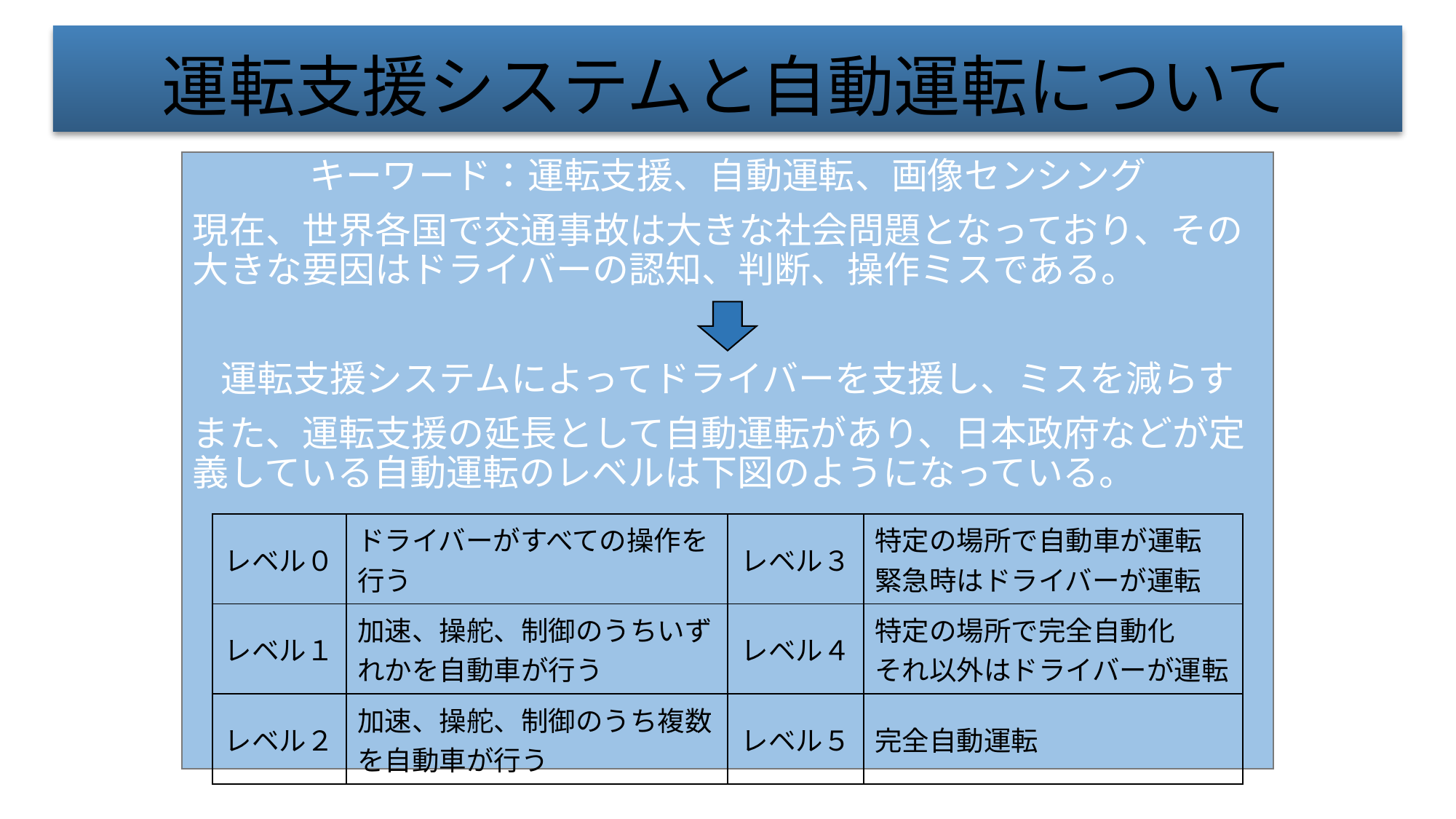

# 運転支援システムと自動運転について
キーワード：運転支援、自動運転、画像センシング
現在、世界各国で交通事故は大きな社会問題となっており、その大きな要因はドライバーの認知、判断、操作ミスである。

運転支援システムによってドライバーを支援し、ミスを減らす
また、運転支援の延長として自動運転があり、日本政府などが定義している自動運転のレベルは下図のようになっている。

| レベル０ | ドライバーがすべての操作を行う | レベル３ | 特定の場所で自動車が運転 緊急時はドライバーが運転 |
| --- | --- | --- | --- |
| レベル１ | 加速、操舵、制御のうちいずれかを自動車が行う | レベル４ | 特定の場所で完全自動化 それ以外はドライバーが運転 |
| レベル２ | 加速、操舵、制御のうち複数を自動車が行う | レベル５ | 完全自動運転 |